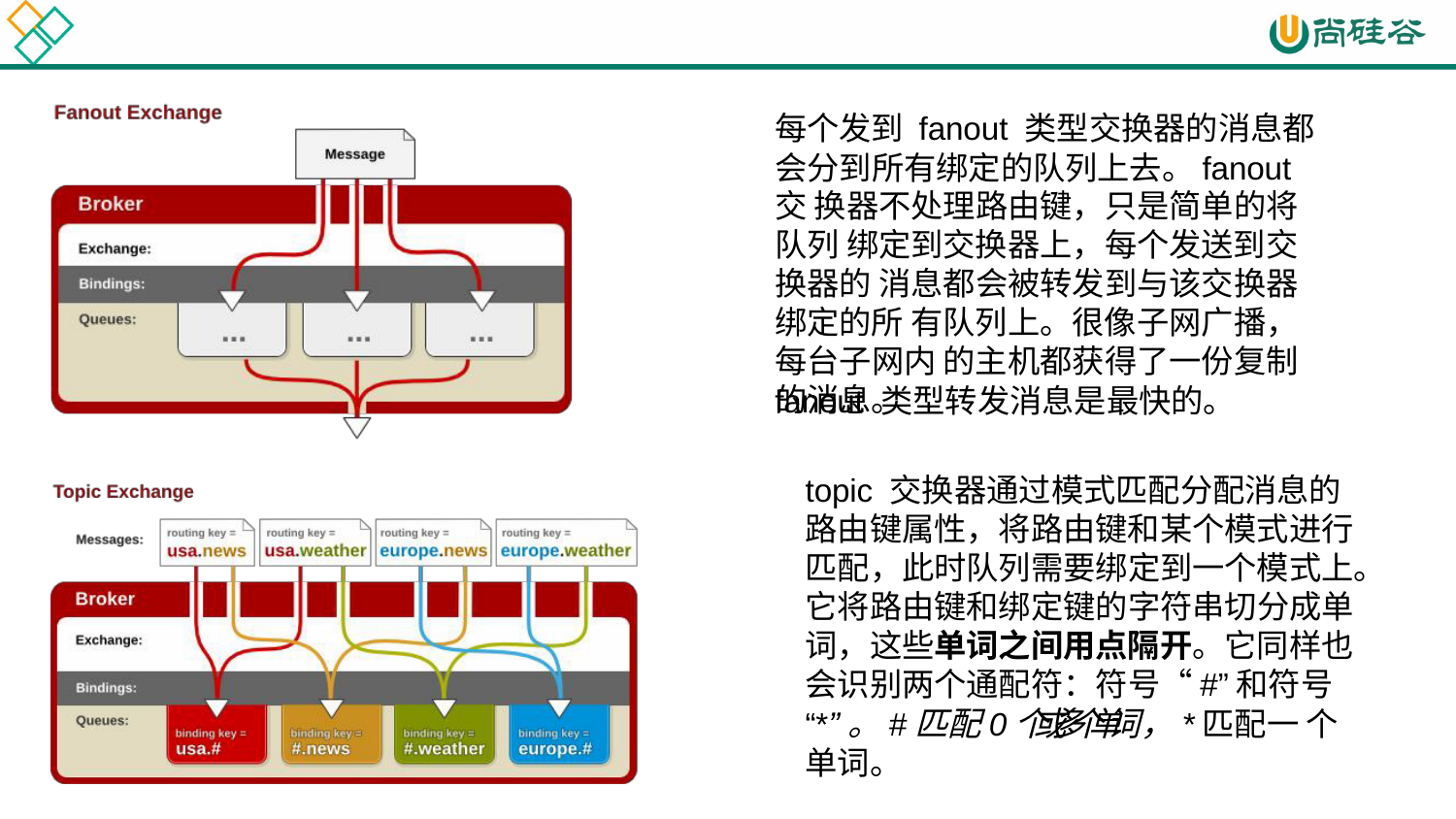

每个发到 fanout 类型交换器的消息都 会分到所有绑定的队列上去。fanout 交 换器不处理路由键，只是简单的将队列 绑定到交换器上，每个发送到交换器的 消息都会被转发到与该交换器绑定的所 有队列上。很像子网广播，每台子网内 的主机都获得了一份复制的消息。
# fanout 类型转发消息是最快的。

topic 交换器通过模式匹配分配消息的 路由键属性，将路由键和某个模式进行
匹配，此时队列需要绑定到一个模式上。 它将路由键和绑定键的字符串切分成单 词，这些单词之间用点隔开。它同样也 会识别两个通配符：符号“#”和符号
“*”。#匹配0个或多个单词，*匹配一 个单词。